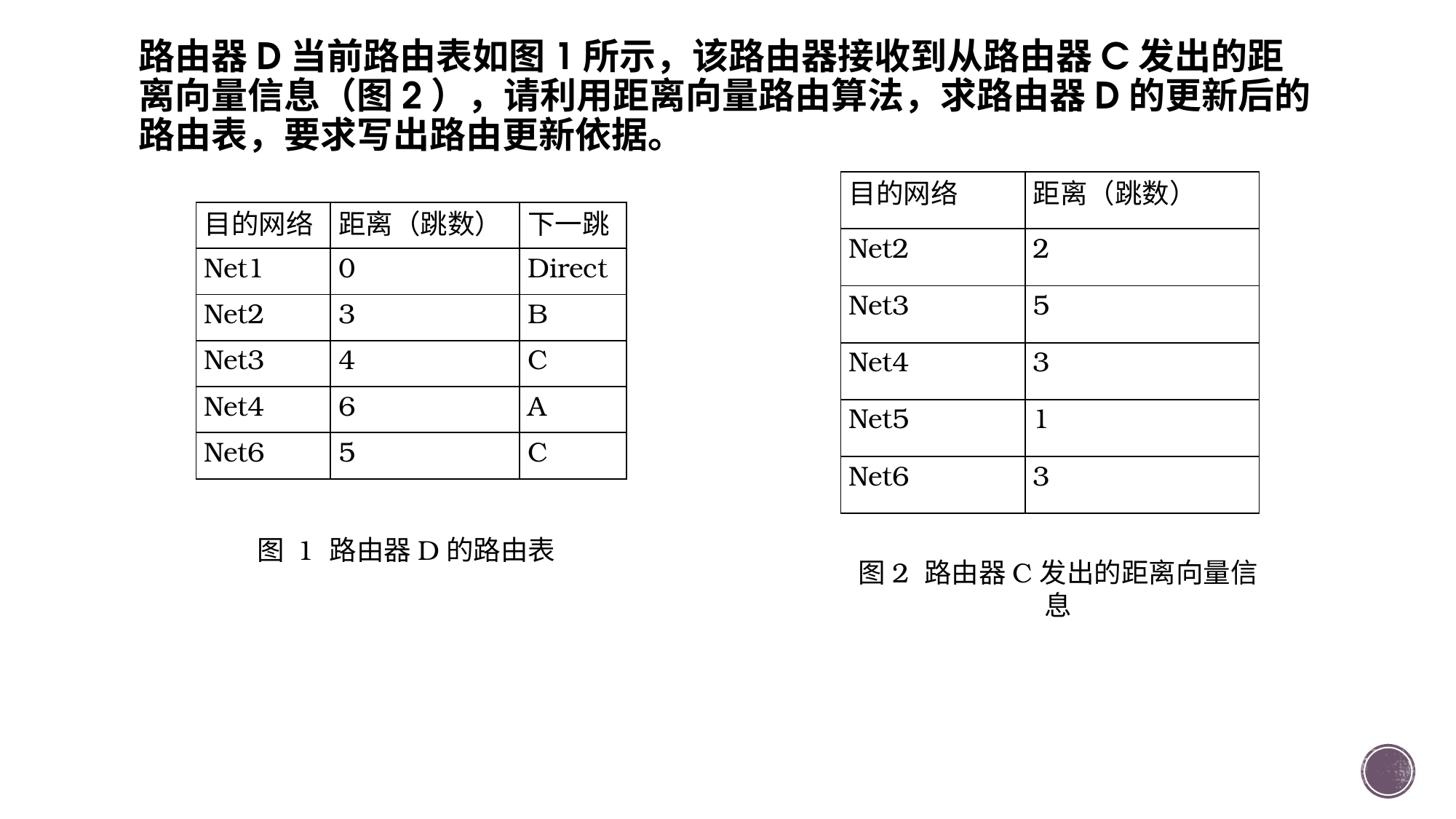

路由器D当前路由表如图1所示，该路由器接收到从路由器C发出的距离向量信息（图2），请利用距离向量路由算法，求路由器D的更新后的路由表，要求写出路由更新依据。
| 目的网络 | 距离（跳数） |
| --- | --- |
| Net2 | 2 |
| Net3 | 5 |
| Net4 | 3 |
| Net5 | 1 |
| Net6 | 3 |
| 目的网络 | 距离（跳数） | 下一跳 |
| --- | --- | --- |
| Net1 | 0 | Direct |
| Net2 | 3 | B |
| Net3 | 4 | C |
| Net4 | 6 | A |
| Net6 | 5 | C |
图 1 路由器D的路由表
图2 路由器C发出的距离向量信息